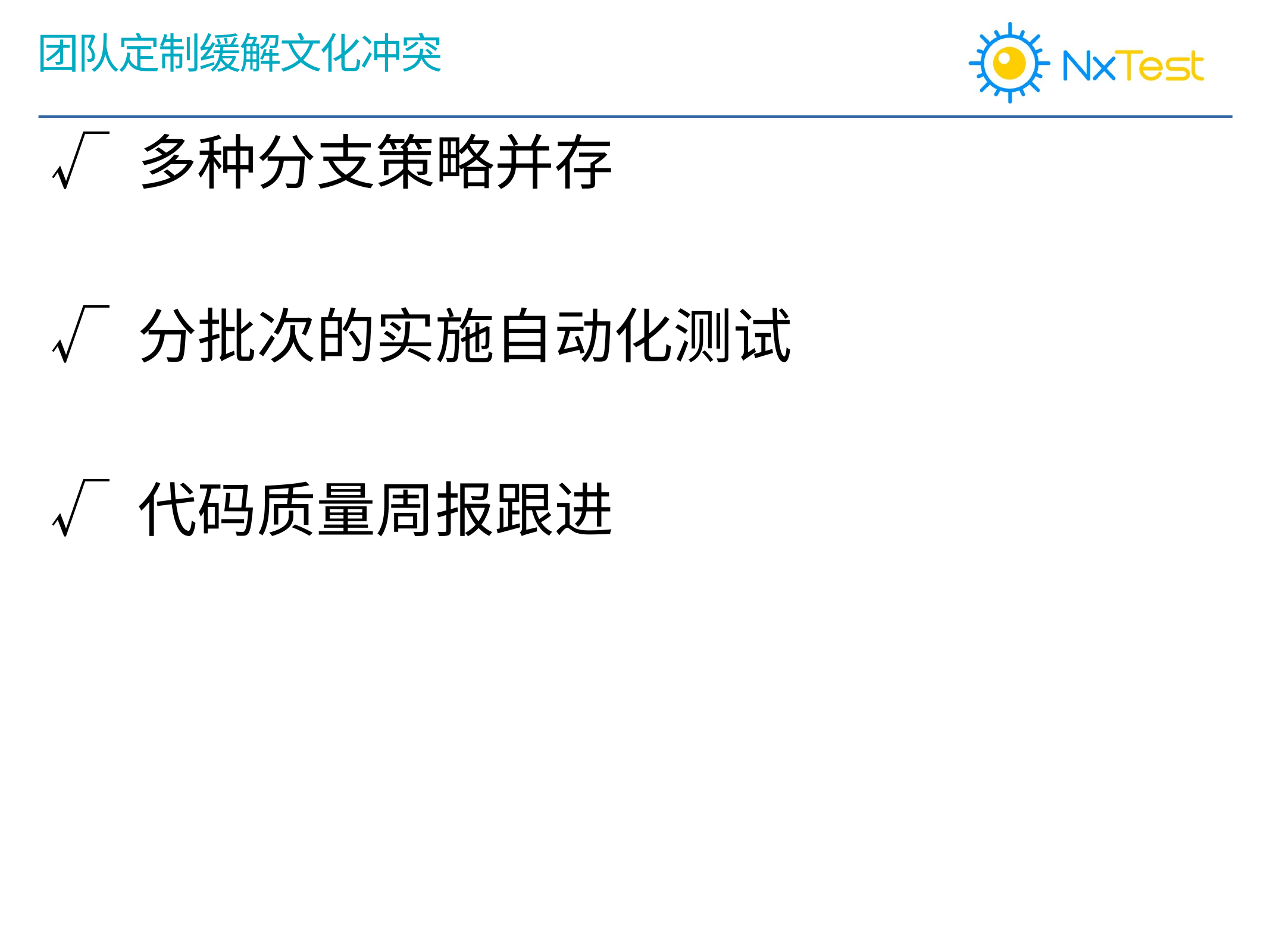

# 团队定制缓解文化冲突
 √ 多种分支策略并存

 √ 分批次的实施自动化测试

 √ 代码质量周报跟进
21